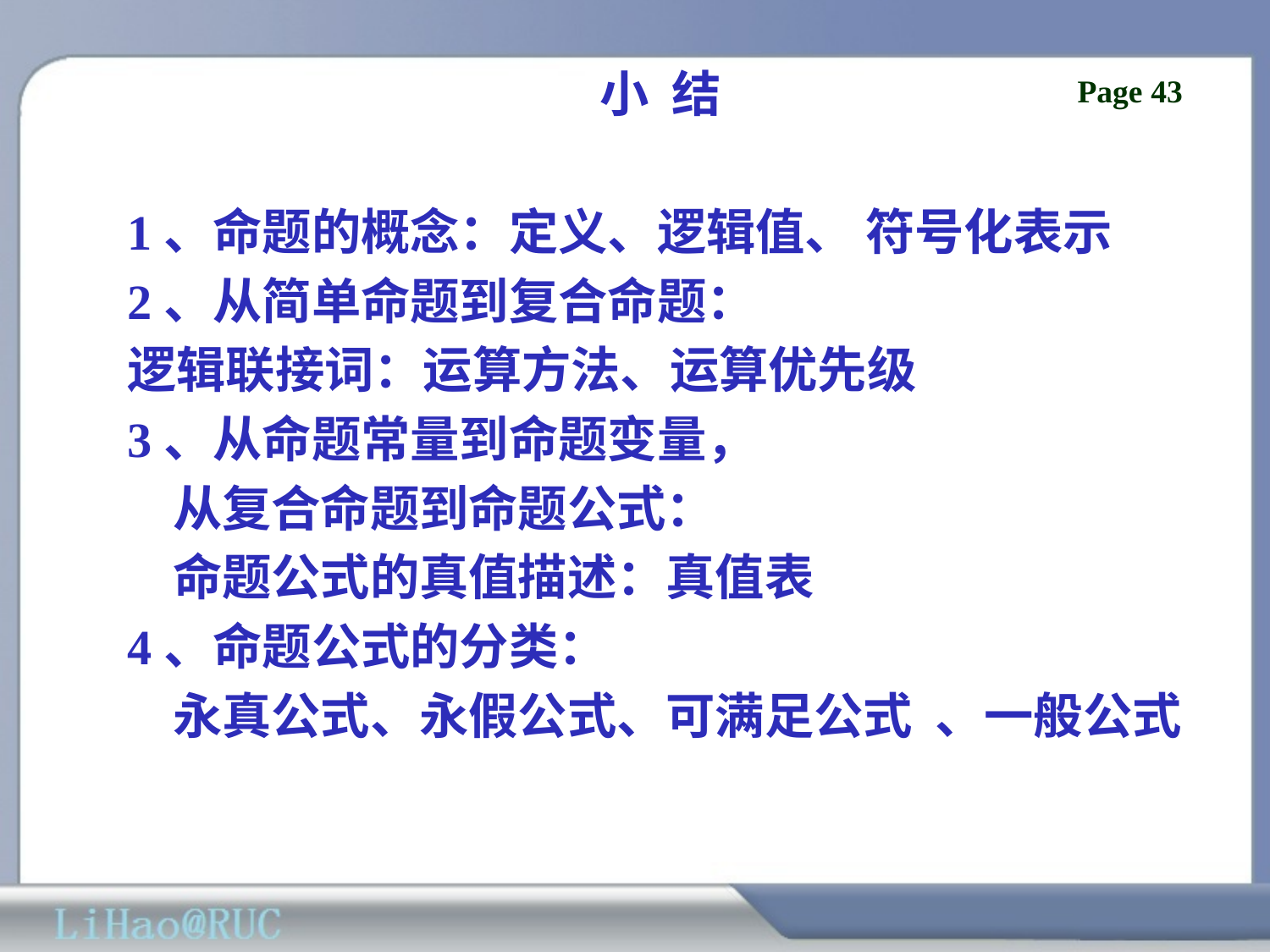

小  结

1、命题的概念：定义、逻辑值、 符号化表示
2、从简单命题到复合命题：
逻辑联接词：运算方法、运算优先级
3、从命题常量到命题变量，
   从复合命题到命题公式：
   命题公式的真值描述：真值表
4、命题公式的分类：
   永真公式、永假公式、可满足公式  、一般公式